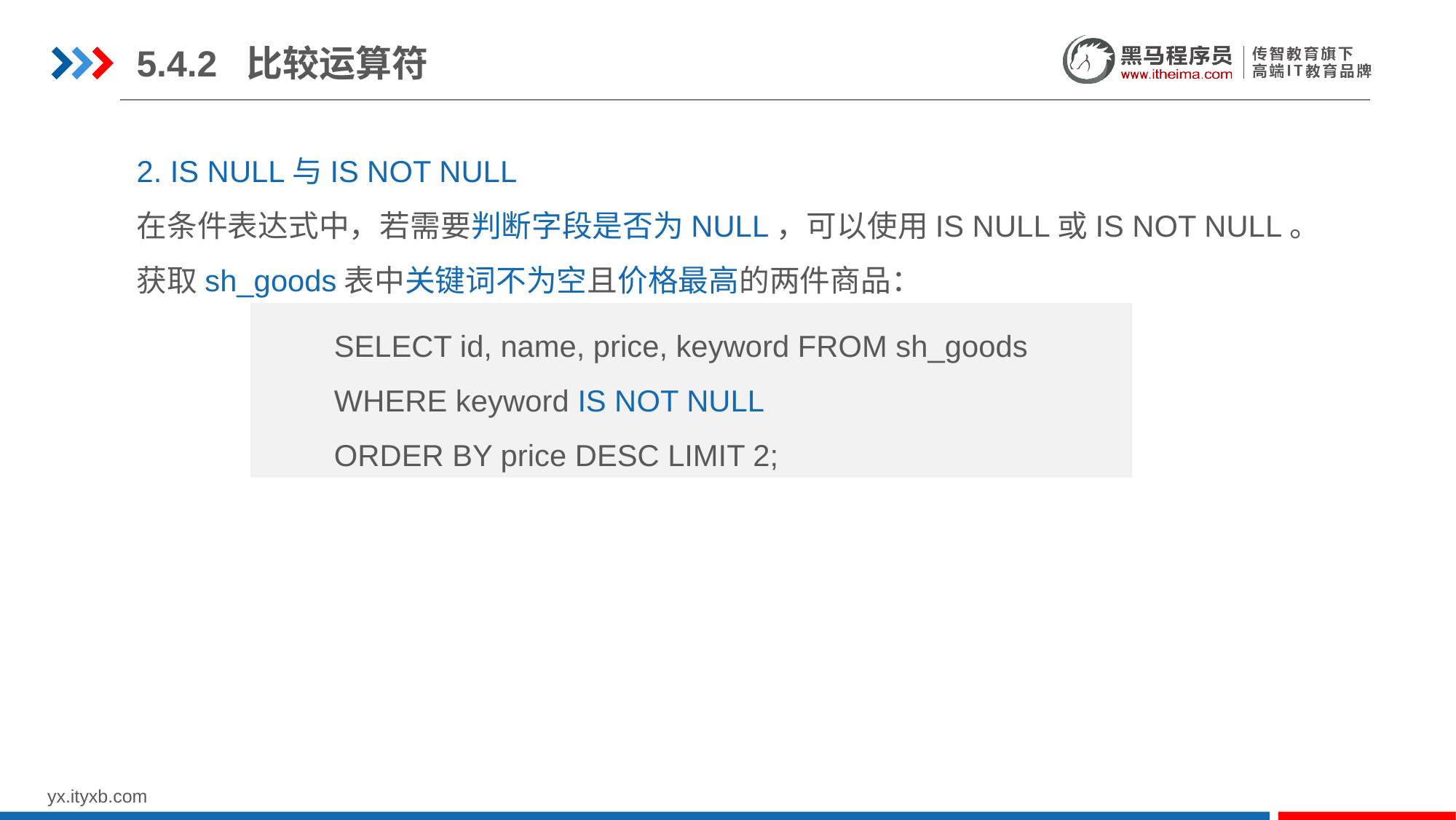

5.4.2  比较运算符
2. IS NULL与IS NOT NULL
在条件表达式中，若需要判断字段是否为NULL，可以使用IS NULL或IS NOT NULL。
获取sh_goods表中关键词不为空且价格最高的两件商品：
SELECT id, name, price, keyword FROM sh_goods
WHERE keyword IS NOT NULL
ORDER BY price DESC LIMIT 2;